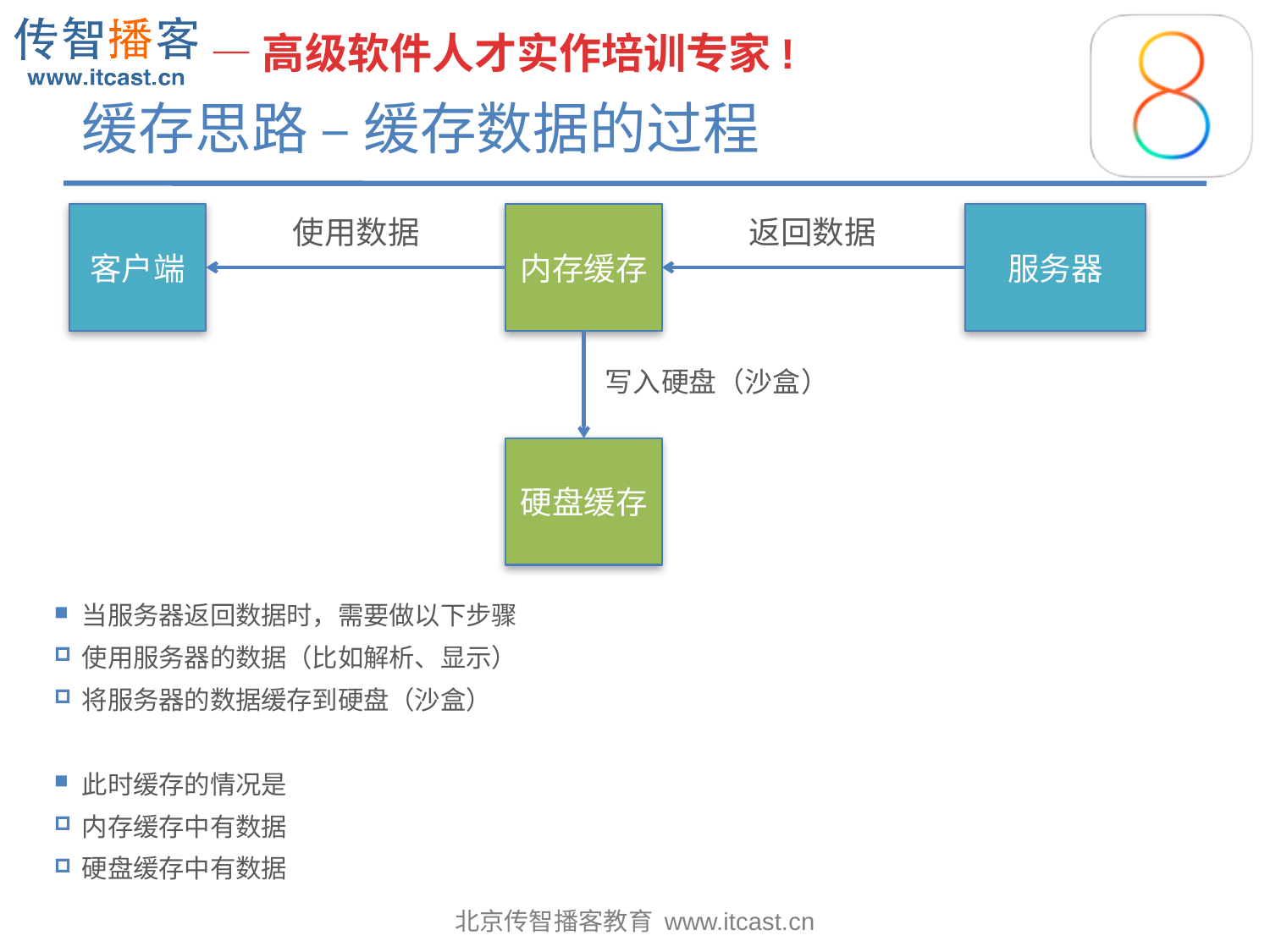

# 缓存思路 – 缓存数据的过程
客户端
内存缓存
服务器
使用数据
返回数据
写入硬盘（沙盒）
硬盘缓存
当服务器返回数据时，需要做以下步骤
使用服务器的数据（比如解析、显示）
将服务器的数据缓存到硬盘（沙盒）

此时缓存的情况是
内存缓存中有数据
硬盘缓存中有数据